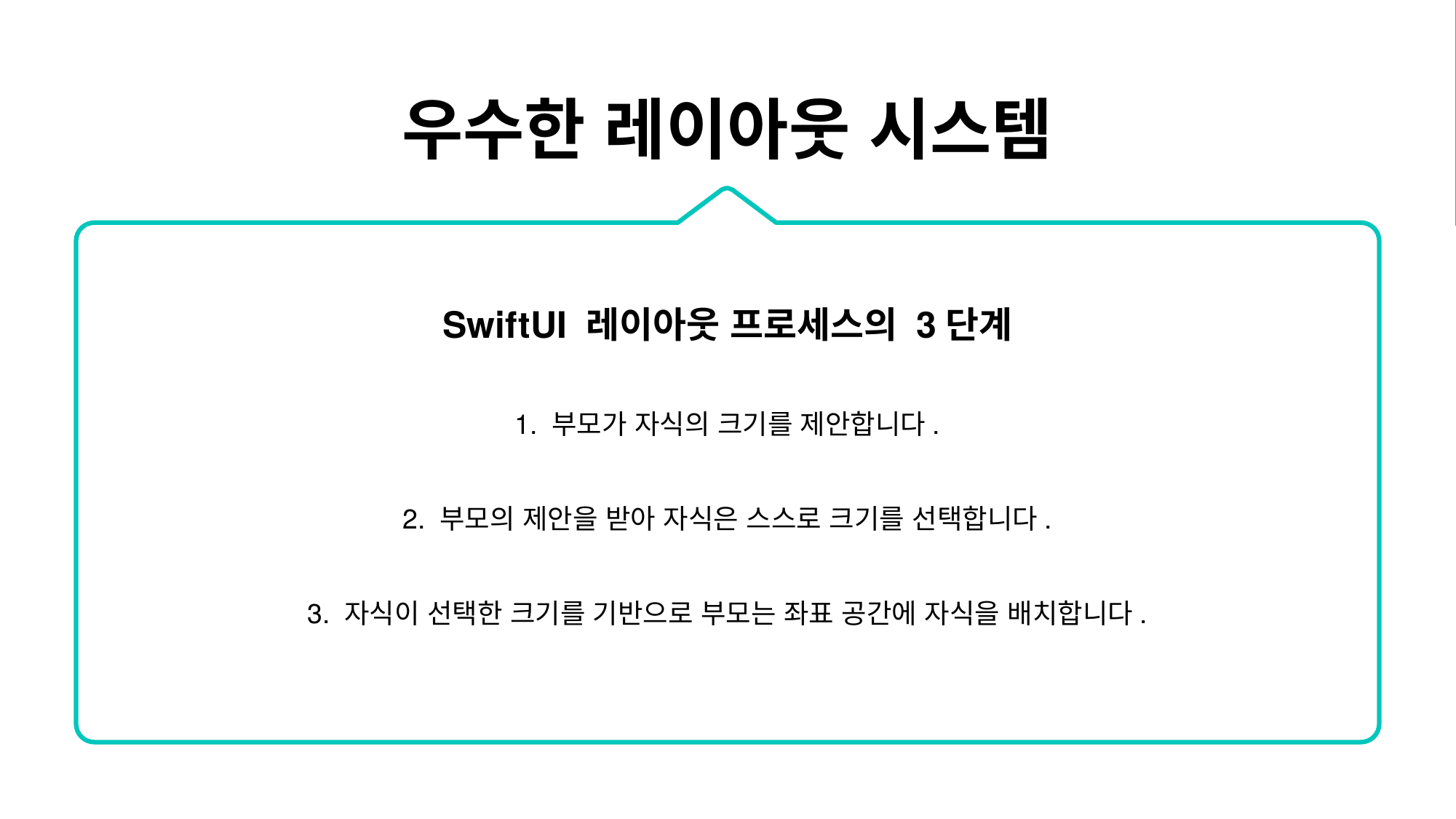

우수한 레이아웃 시스템

SwiftUI 레이아웃 프로세스의 3단계
1. 부모가 자식의 크기를 제안합니다.
2. 부모의 제안을 받아 자식은 스스로 크기를 선택합니다.
3. 자식이 선택한 크기를 기반으로 부모는 좌표 공간에 자식을 배치합니다.